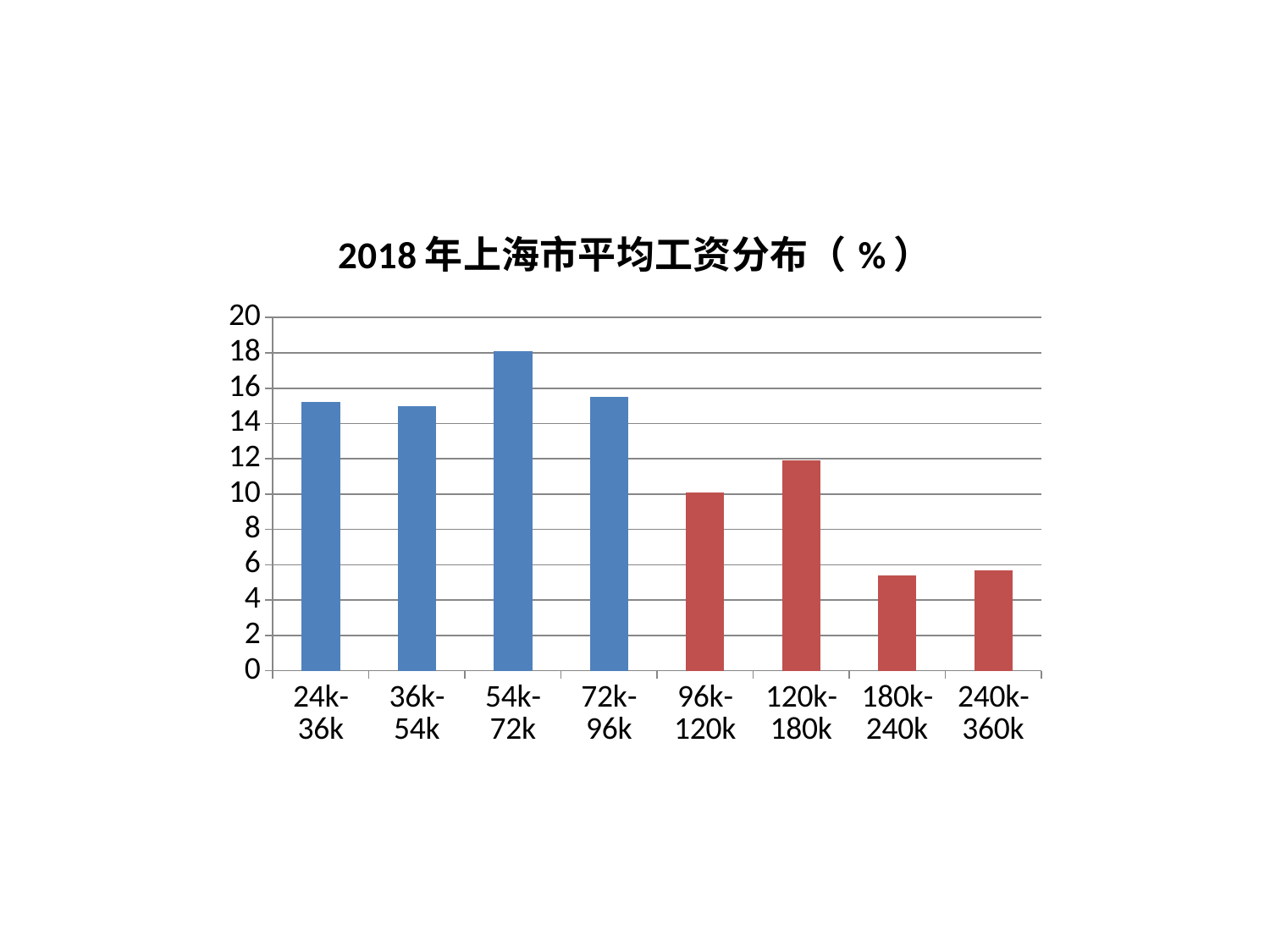

### Chart:

| Category | 2018年上海市平均工资分布（%） |
|---|---|
| 24k-36k | 15.2 |
| 36k-54k | 15.0 |
| 54k-72k | 18.1 |
| 72k-96k | 15.5 |
| 96k-120k | 10.1 |
| 120k-180k | 11.9 |
| 180k-240k | 5.4 |
| 240k-360k | 5.7 |